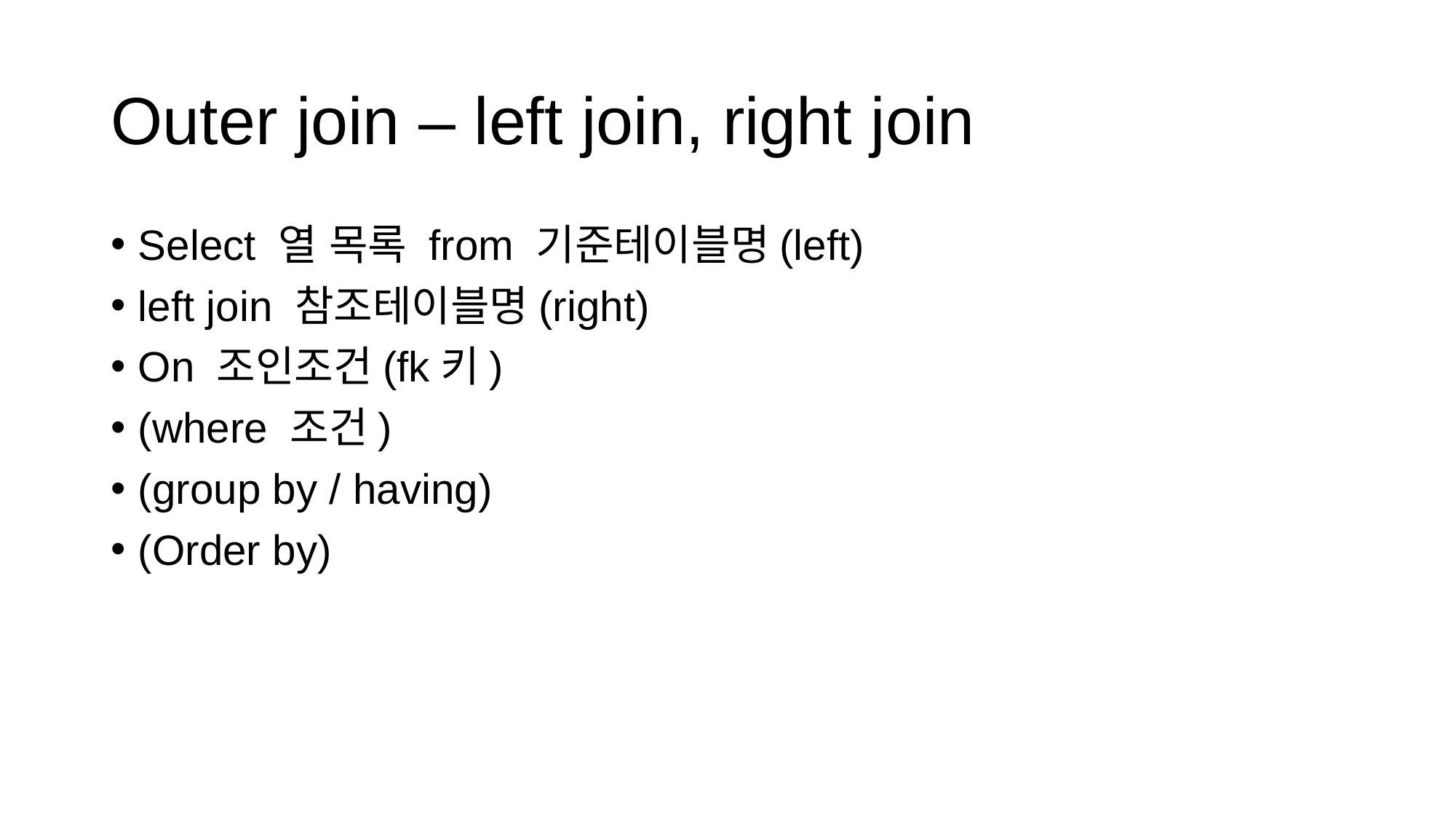

# Outer join – left join, right join
Select 열 목록 from 기준테이블명(left)
left join 참조테이블명(right)
On 조인조건(fk키)
(where 조건)
(group by / having)
(Order by)